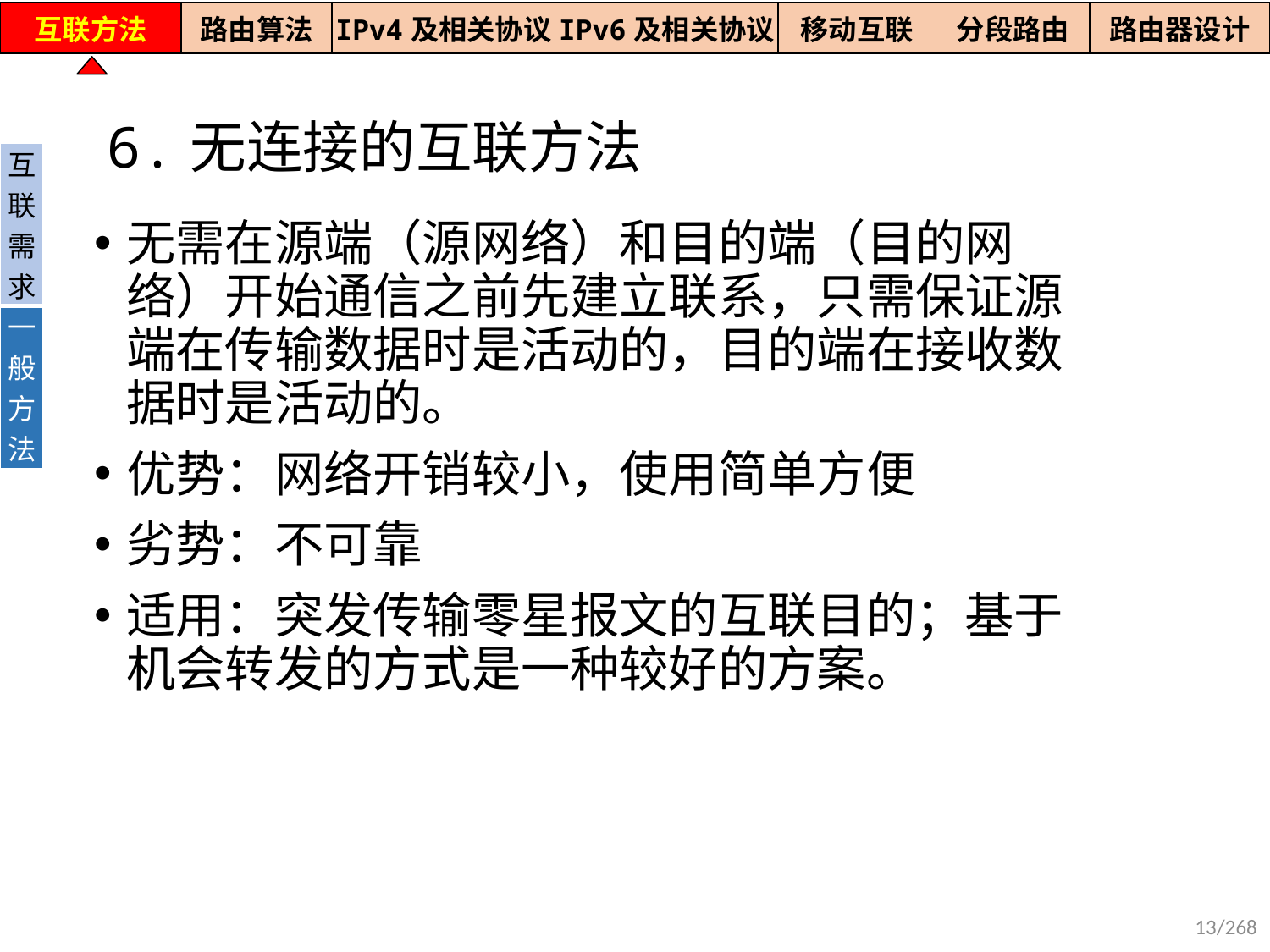

| 互联方法 | 路由算法 | IPv4及相关协议 | IPv6及相关协议 | 移动互联 | 分段路由 | 路由器设计 |
| --- | --- | --- | --- | --- | --- | --- |

# 6.无连接的互联方法
| 互联需求 |
| --- |
| 一般方法 |
无需在源端（源网络）和目的端（目的网络）开始通信之前先建立联系，只需保证源端在传输数据时是活动的，目的端在接收数据时是活动的。
优势：网络开销较小，使用简单方便
劣势：不可靠
适用：突发传输零星报文的互联目的；基于机会转发的方式是一种较好的方案。
13/268